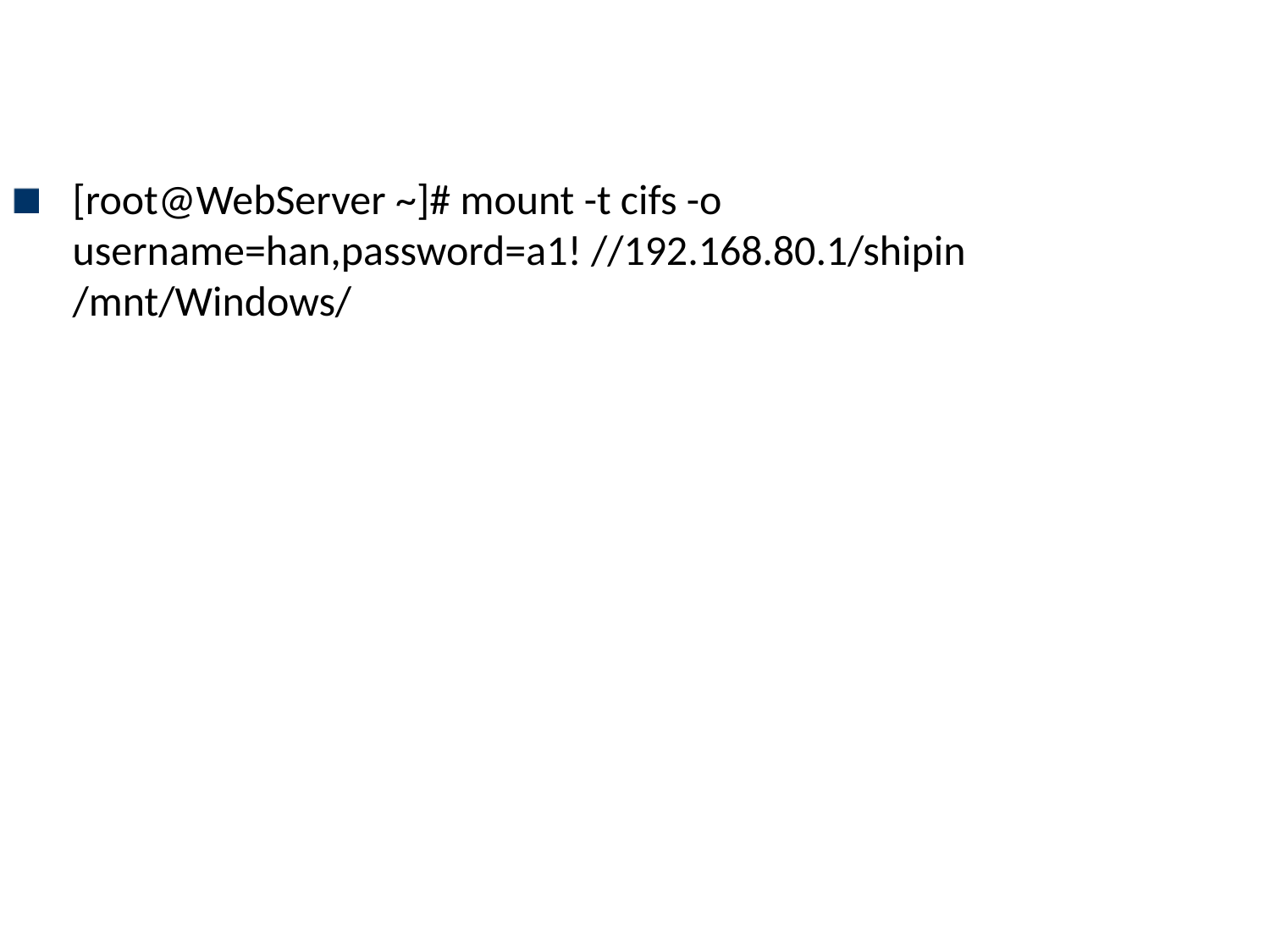

# 挂载Windows共享的文件夹
[root@WebServer ~]# mount -t cifs -o username=han,password=a1! //192.168.80.1/shipin   /mnt/Windows/